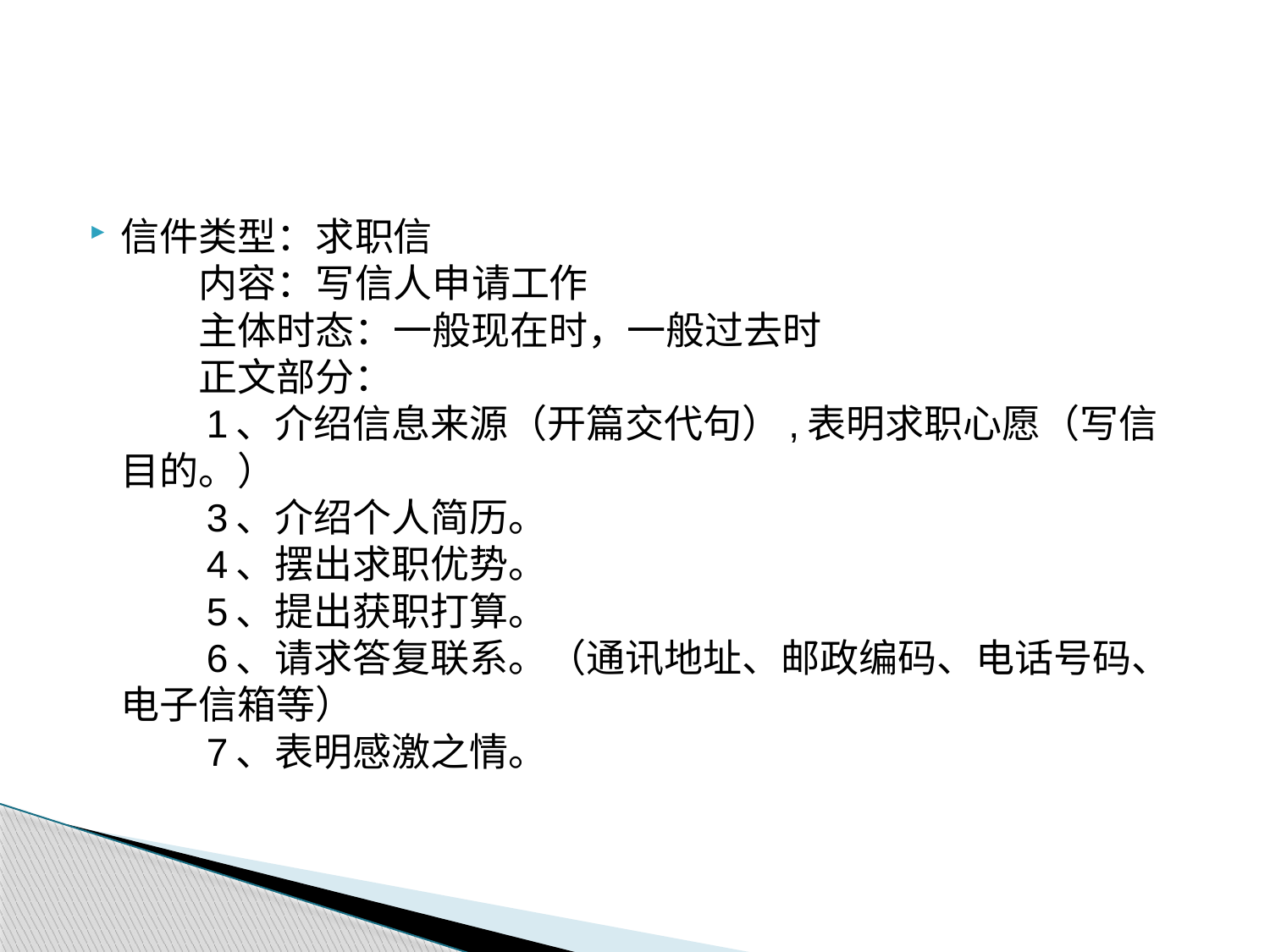

#
信件类型：求职信
　　内容：写信人申请工作
　　主体时态：一般现在时，一般过去时
　　正文部分：
　　1、介绍信息来源（开篇交代句）,表明求职心愿（写信目的。）
　　3、介绍个人简历。
　　4、摆出求职优势。
　　5、提出获职打算。
　　6、请求答复联系。（通讯地址、邮政编码、电话号码、电子信箱等）
　　7、表明感激之情。